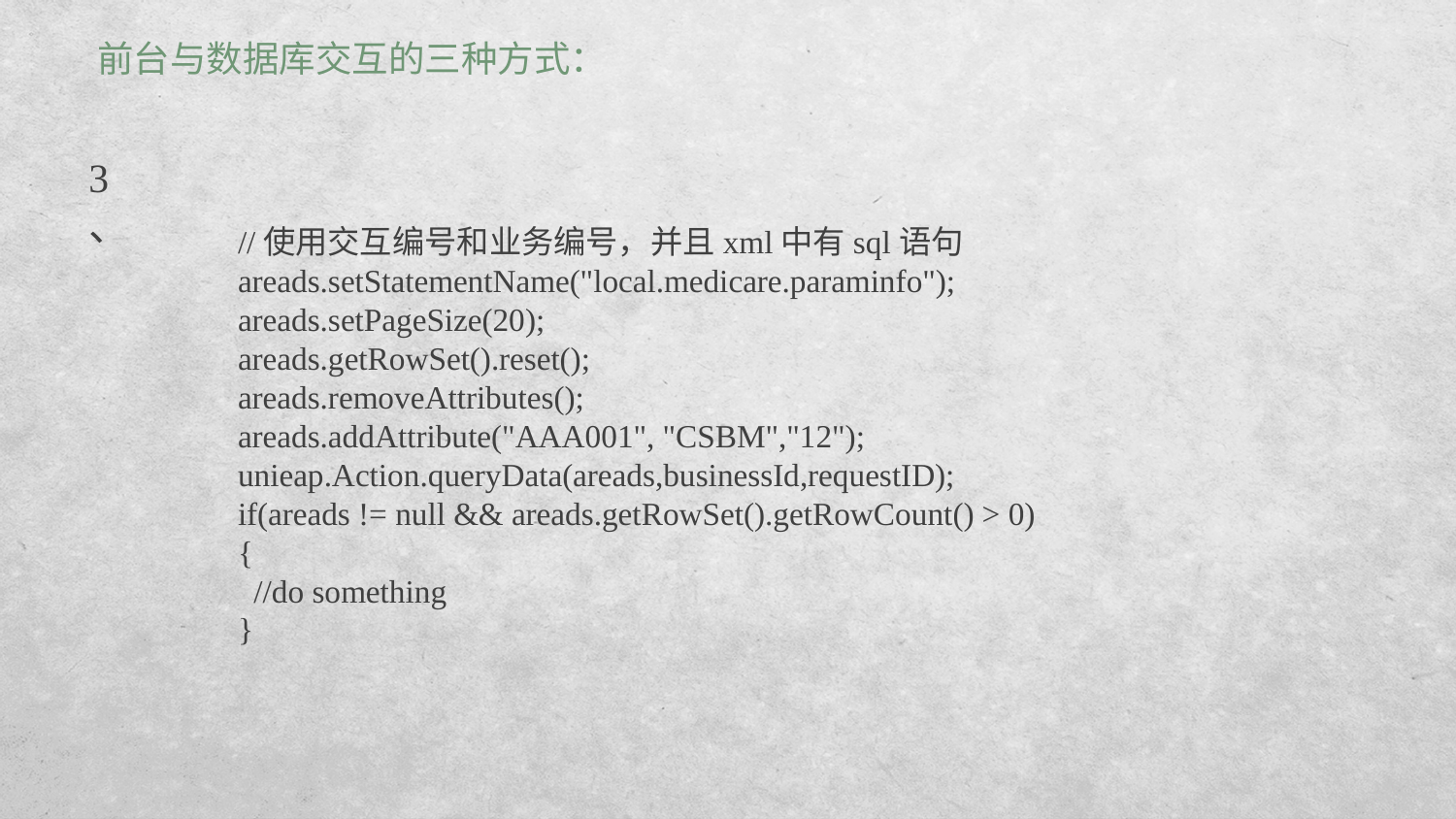

前台与数据库交互的三种方式：
3、
//使用交互编号和业务编号，并且xml中有sql语句
areads.setStatementName("local.medicare.paraminfo");
areads.setPageSize(20);
areads.getRowSet().reset();
areads.removeAttributes();
areads.addAttribute("AAA001", "CSBM","12");
unieap.Action.queryData(areads,businessId,requestID);
if(areads != null && areads.getRowSet().getRowCount() > 0)
{
  //do something
}